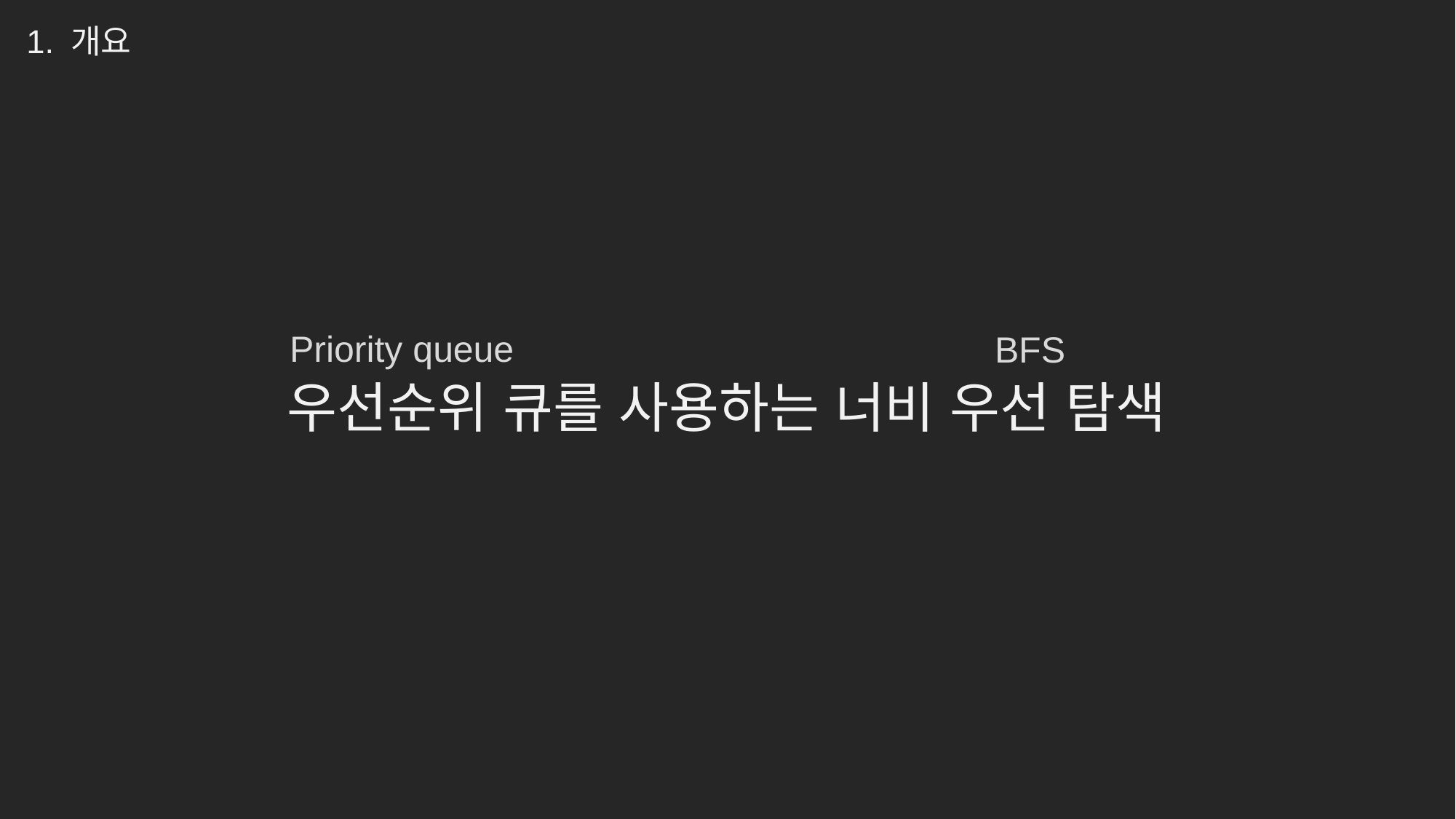

1. 개요
Priority queue
BFS
우선순위 큐를 사용하는 너비 우선 탐색